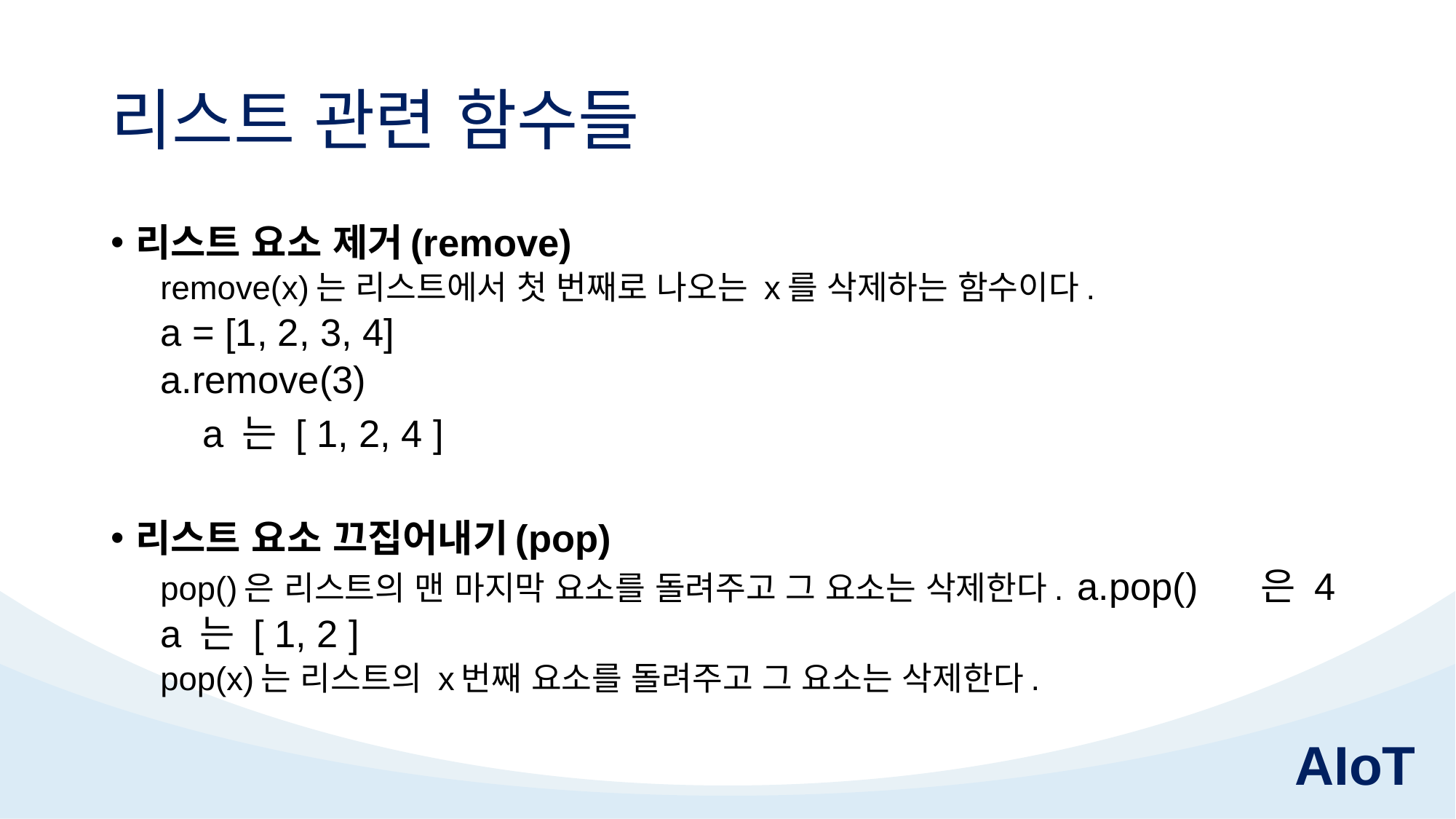

# 리스트 관련 함수들
리스트 요소 제거(remove)
remove(x)는 리스트에서 첫 번째로 나오는 x를 삭제하는 함수이다.
	a = [1, 2, 3, 4]
	a.remove(3)
	a 는 [ 1, 2, 4 ]

리스트 요소 끄집어내기(pop)
pop()은 리스트의 맨 마지막 요소를 돌려주고 그 요소는 삭제한다. 	a.pop()	은 4
	a 는 [ 1, 2 ]
pop(x)는 리스트의 x번째 요소를 돌려주고 그 요소는 삭제한다.